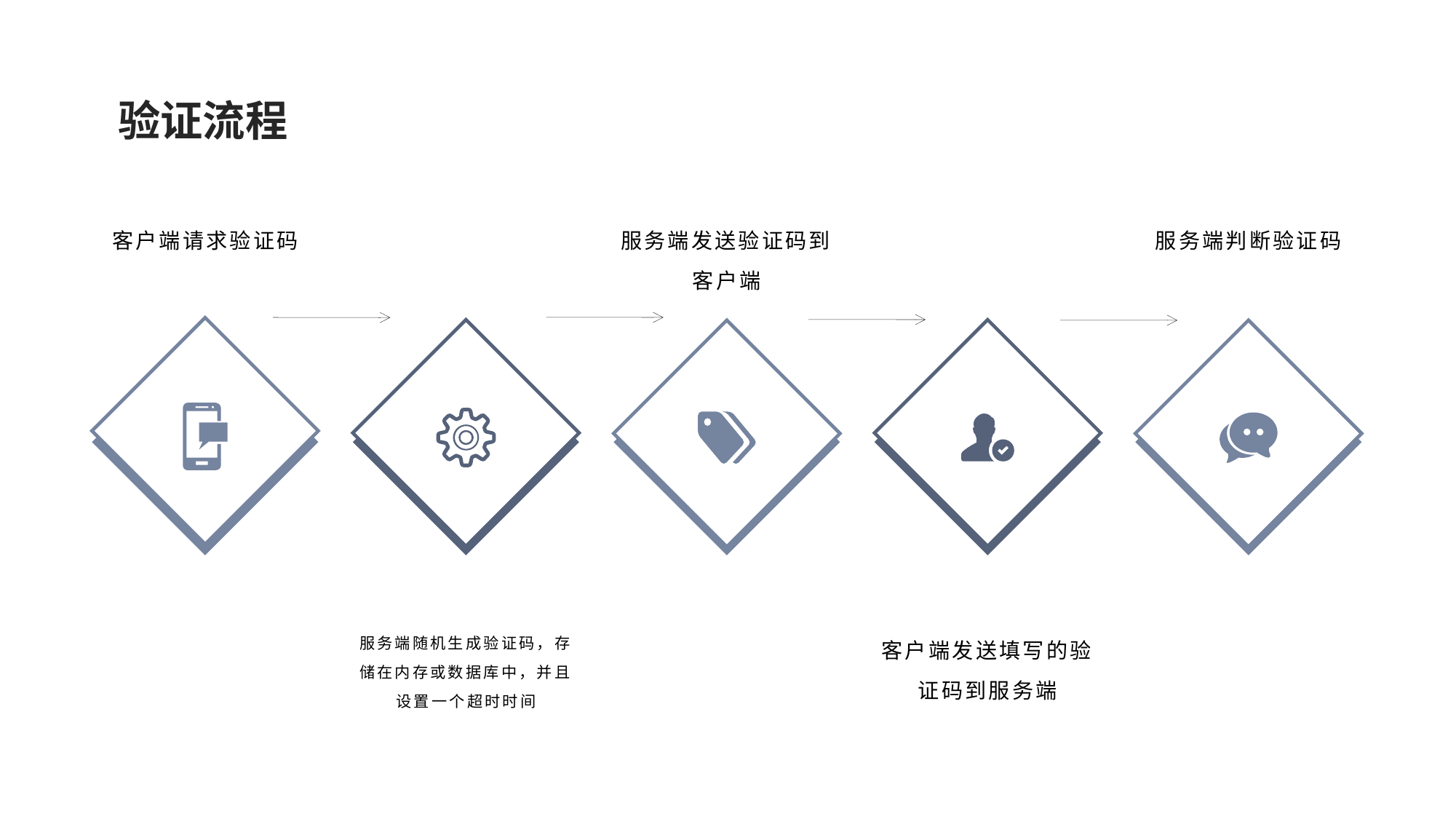

验证流程
客户端请求验证码
服务端发送验证码到客户端
服务端判断验证码

服务端随机生成验证码，存储在内存或数据库中，并且设置一个超时时间
客户端发送填写的验证码到服务端